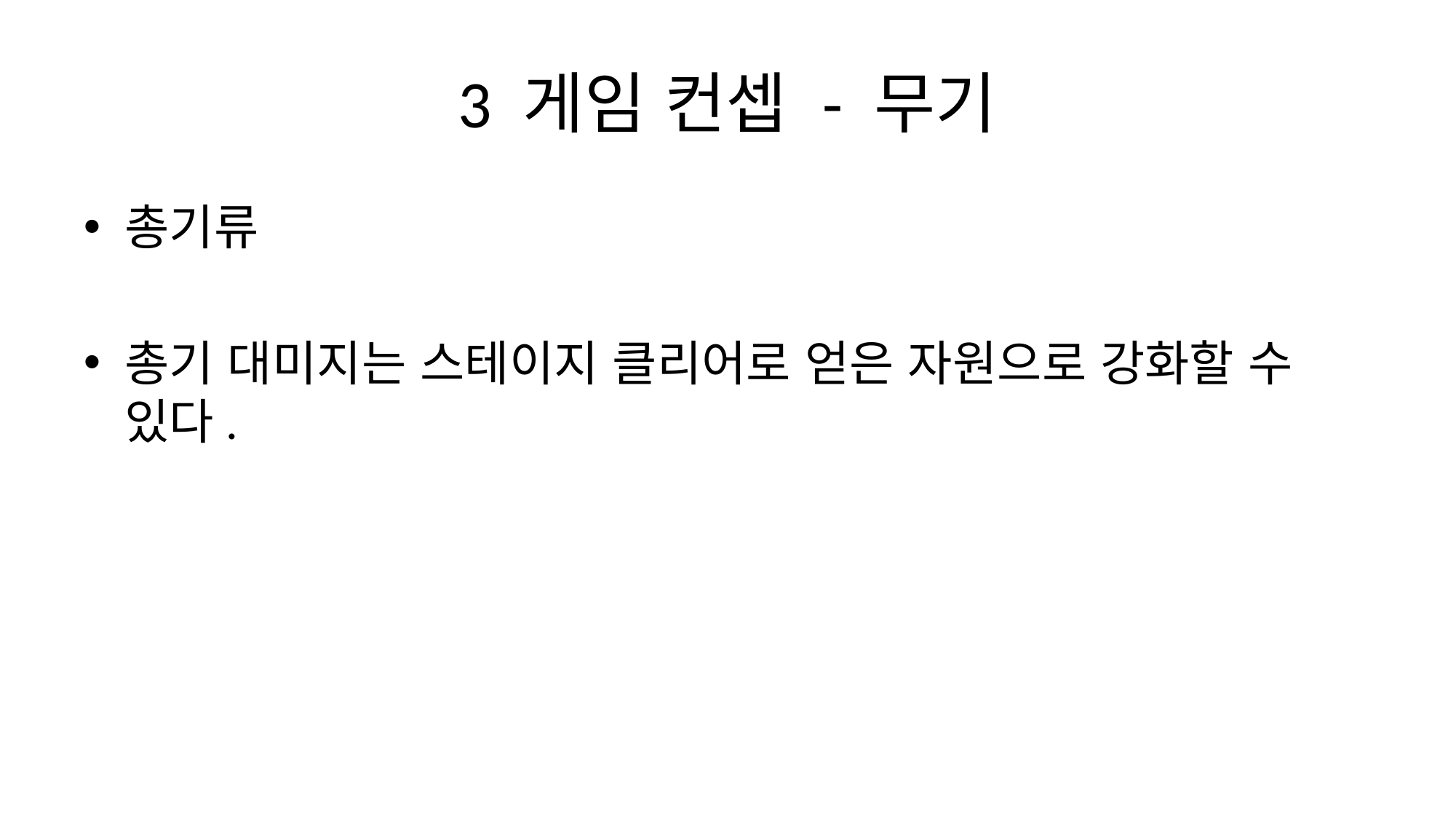

# 3 게임 컨셉 - 무기
총기류

총기 대미지는 스테이지 클리어로 얻은 자원으로 강화할 수 있다.